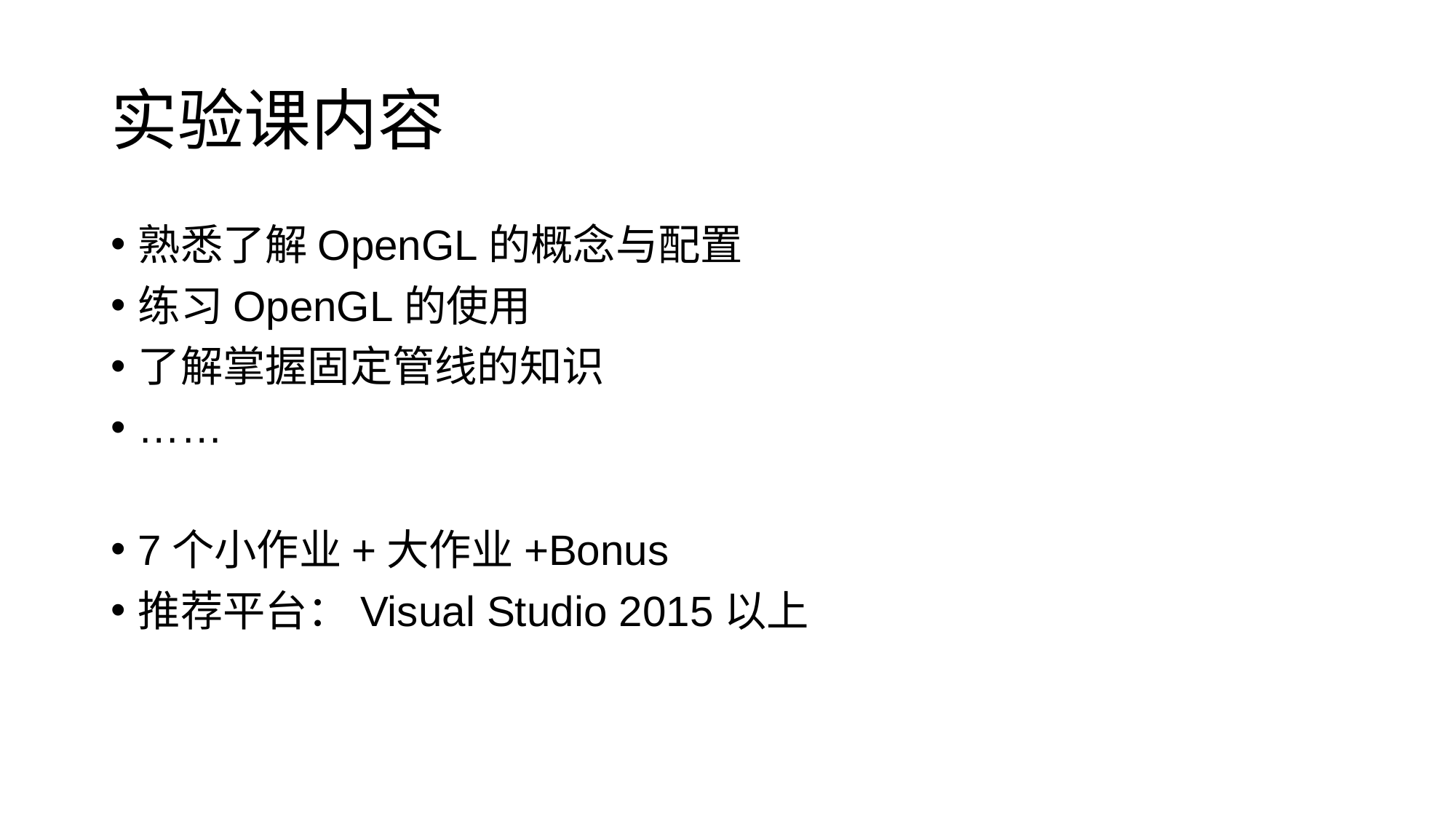

# 实验课内容
熟悉了解OpenGL的概念与配置
练习OpenGL的使用
了解掌握固定管线的知识
……

7个小作业+大作业+Bonus
推荐平台：Visual Studio 2015以上